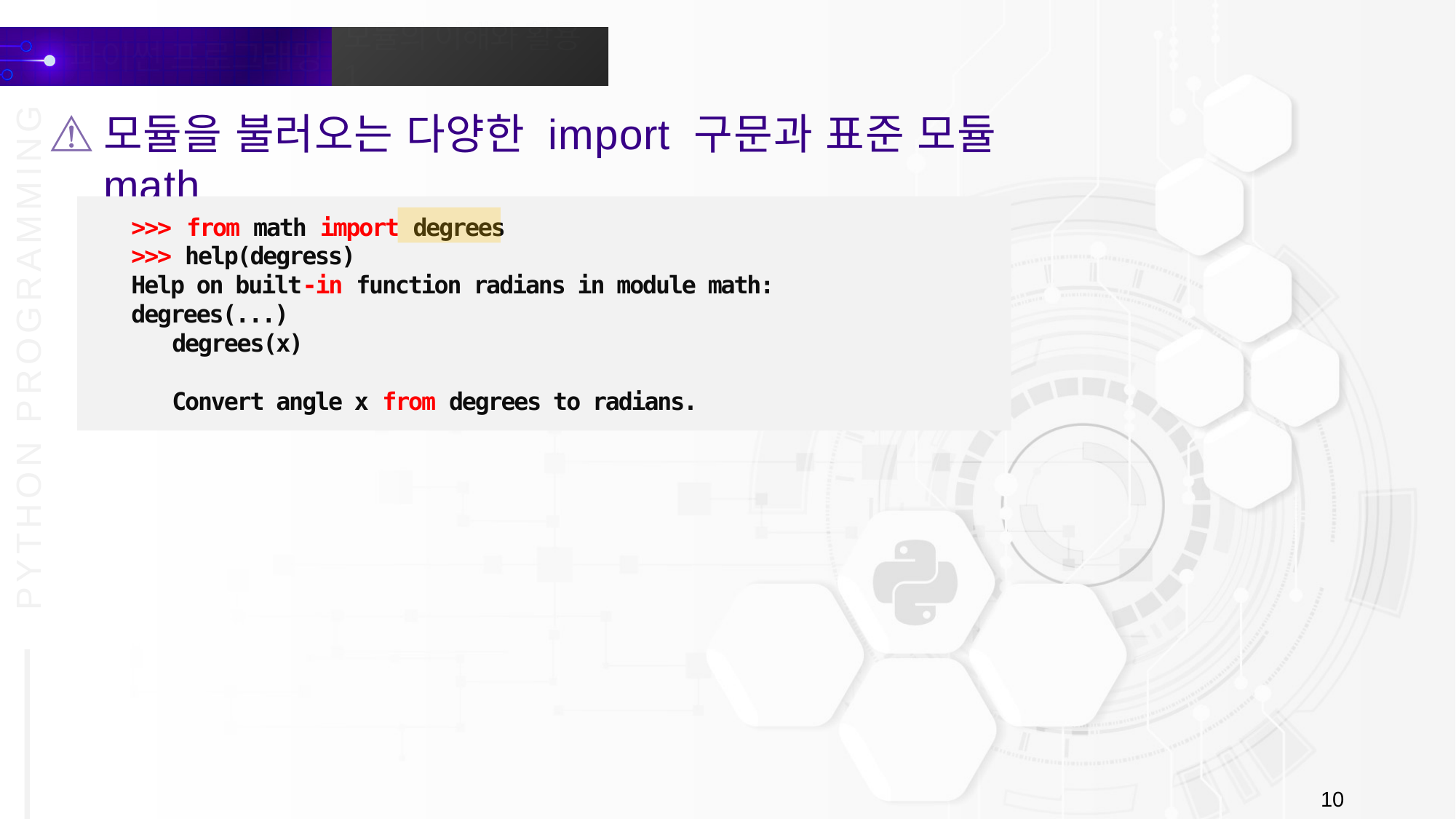

모듈을 불러오는 다양한 import 구문과 표준 모듈 math
>>> from math import degrees
>>> help(degress)
Help on built-in function radians in module math:
degrees(...)
   degrees(x)

   Convert angle x from degrees to radians.

10